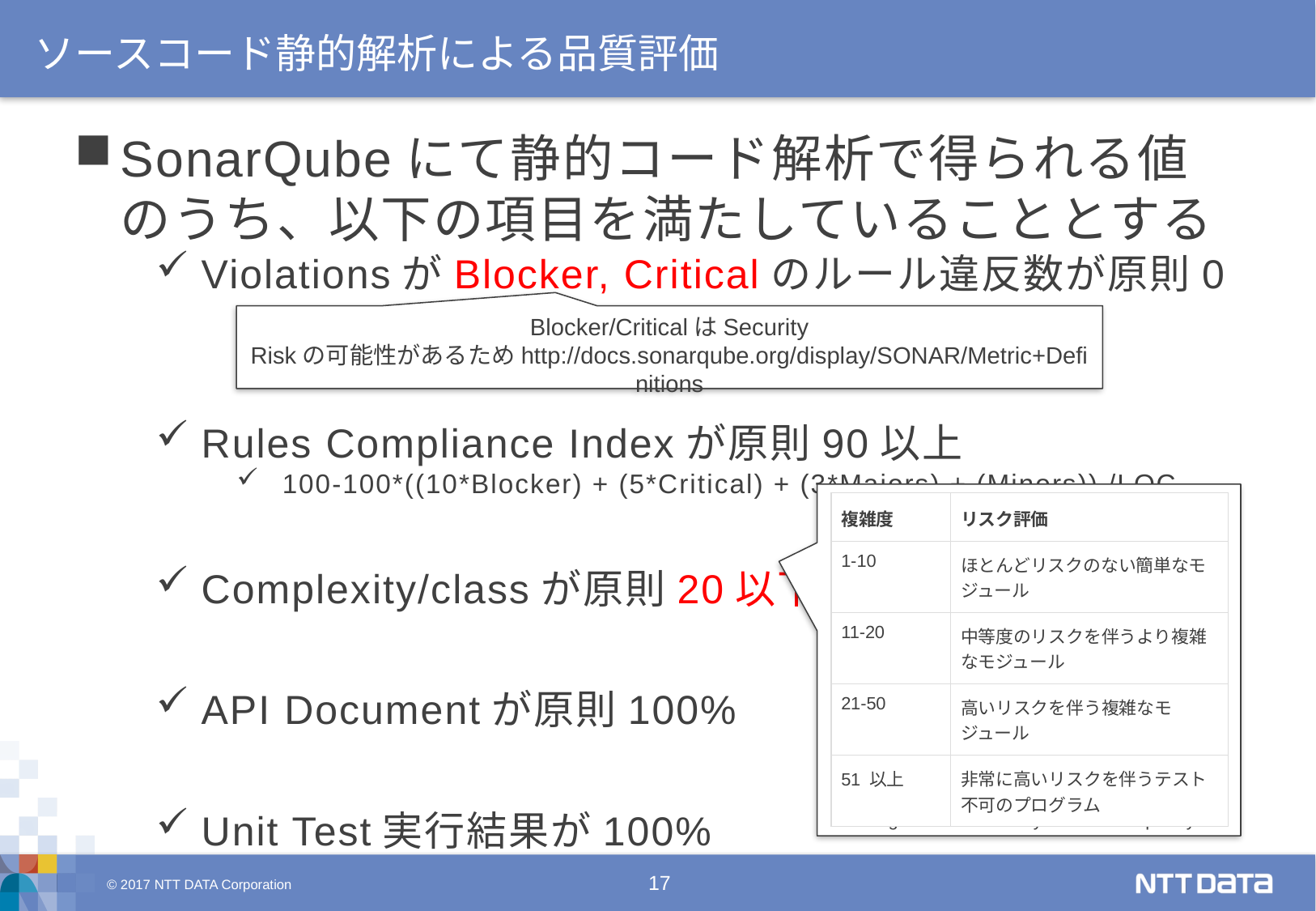

ソースコード静的解析による品質評価
SonarQubeにて静的コード解析で得られる値のうち、以下の項目を満たしていることとする
ViolationsがBlocker, Criticalのルール違反数が原則0

Rules Compliance Indexが原則90以上
100-100*((10*Blocker) + (5*Critical) + (3*Majors) + (Minors)) /LOC

Complexity/classが原則20以下

API Documentが原則100%

Unit Test実行結果が100%
Blocker/CriticalはSecurity Riskの可能性があるためhttp://docs.sonarqube.org/display/SONAR/Metric+Definitions
https://developer.klocwork.com/documentation/jp/insight/10-1/mccabe-cyclomatic-complexity
| 複雑度 | リスク評価 |
| --- | --- |
| 1-10 | ほとんどリスクのない簡単なモジュール |
| 11-20 | 中等度のリスクを伴うより複雑なモジュール |
| 21-50 | 高いリスクを伴う複雑なモジュール |
| 51 以上 | 非常に高いリスクを伴うテスト不可のプログラム |